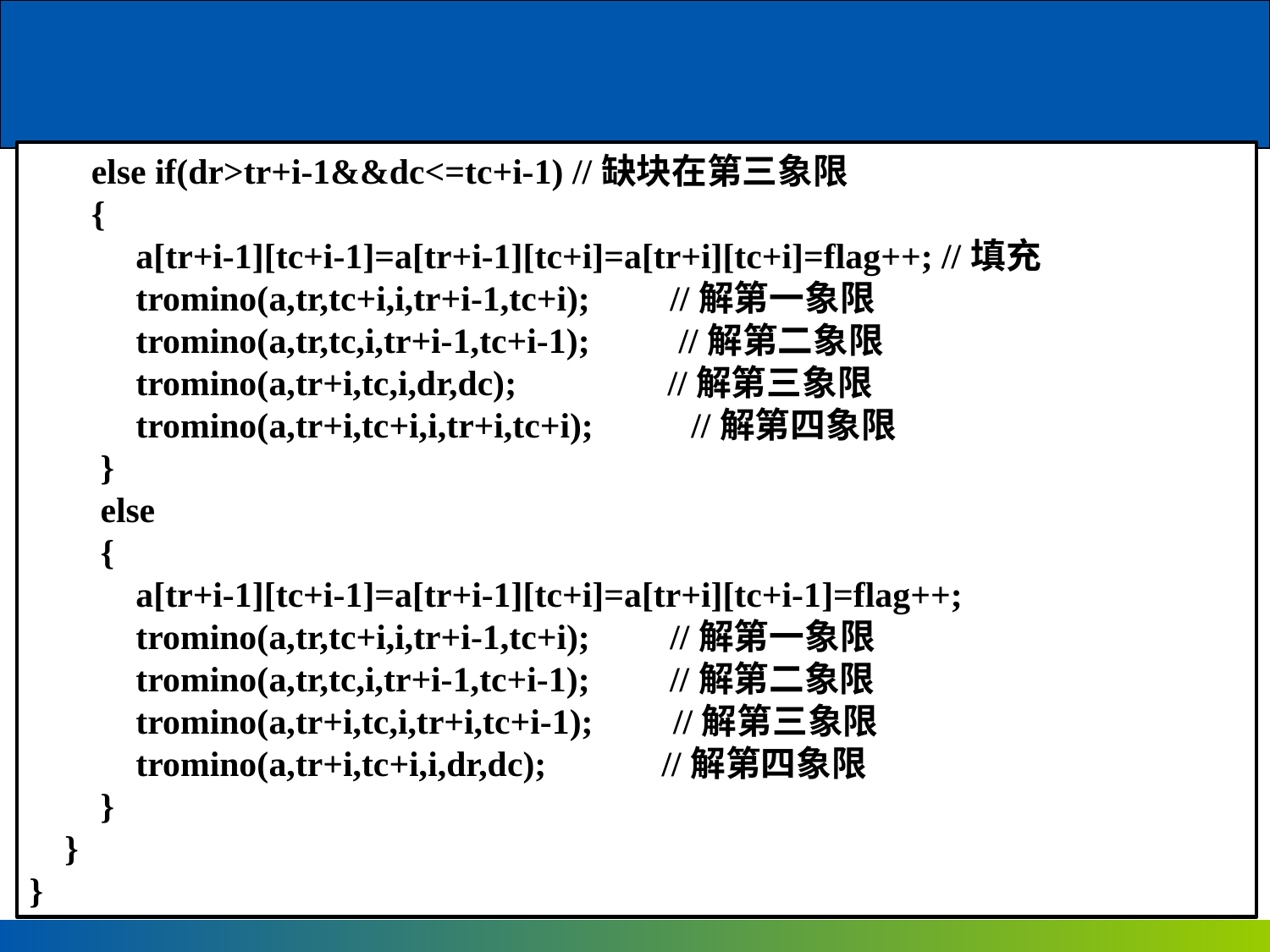

else if(dr>tr+i-1&&dc<=tc+i-1) //缺块在第三象限
       {
            a[tr+i-1][tc+i-1]=a[tr+i-1][tc+i]=a[tr+i][tc+i]=flag++; //填充
            tromino(a,tr,tc+i,i,tr+i-1,tc+i);         //解第一象限
            tromino(a,tr,tc,i,tr+i-1,tc+i-1);          //解第二象限
            tromino(a,tr+i,tc,i,dr,dc);                 //解第三象限
            tromino(a,tr+i,tc+i,i,tr+i,tc+i);           //解第四象限
        }
        else
        {
            a[tr+i-1][tc+i-1]=a[tr+i-1][tc+i]=a[tr+i][tc+i-1]=flag++;
            tromino(a,tr,tc+i,i,tr+i-1,tc+i);         //解第一象限
            tromino(a,tr,tc,i,tr+i-1,tc+i-1);         //解第二象限
            tromino(a,tr+i,tc,i,tr+i,tc+i-1);         //解第三象限
            tromino(a,tr+i,tc+i,i,dr,dc);             //解第四象限
        }
    }
}